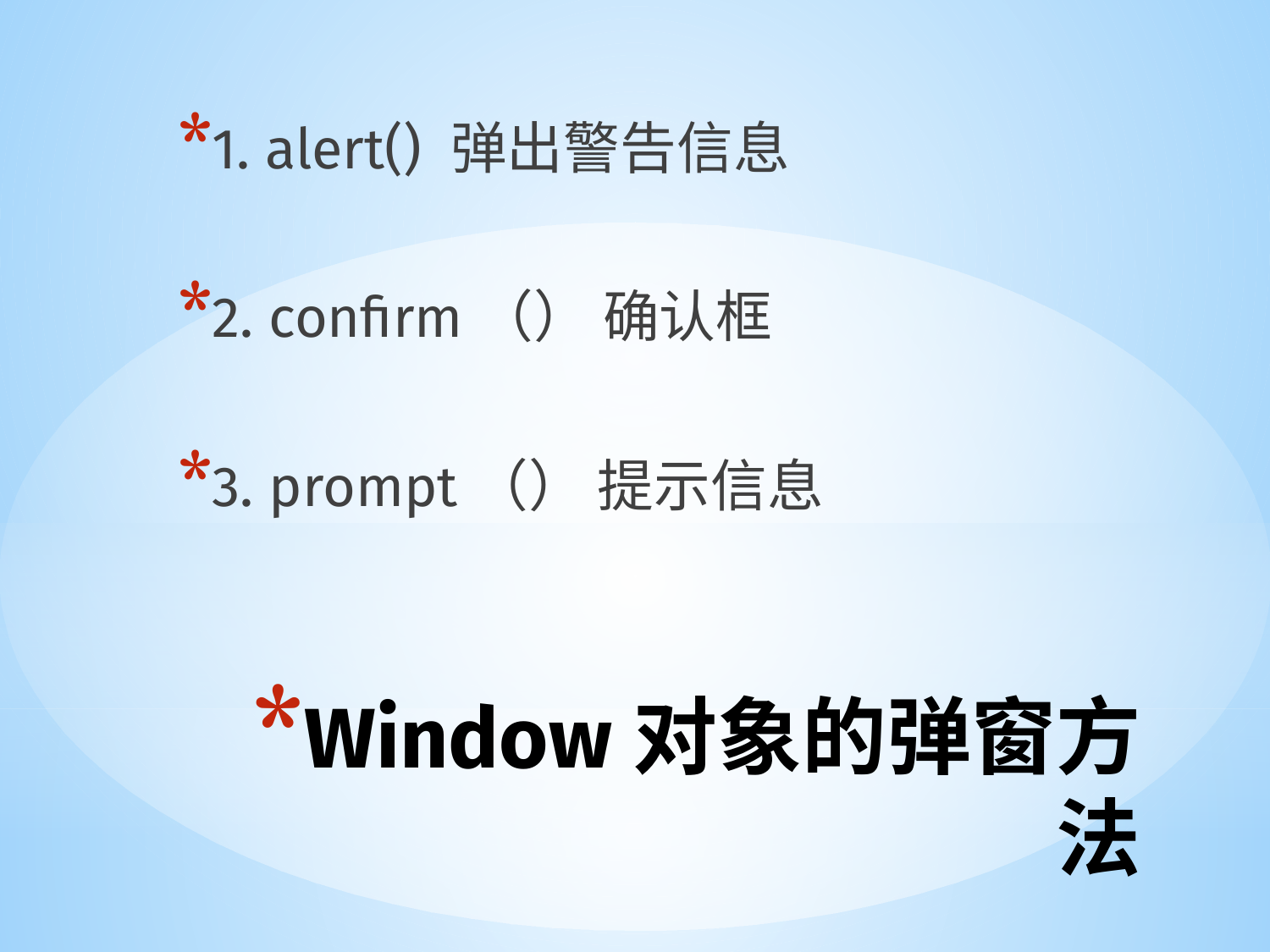

1. alert() 弹出警告信息

2. confirm（） 确认框

3. prompt（） 提示信息
# Window对象的弹窗方法